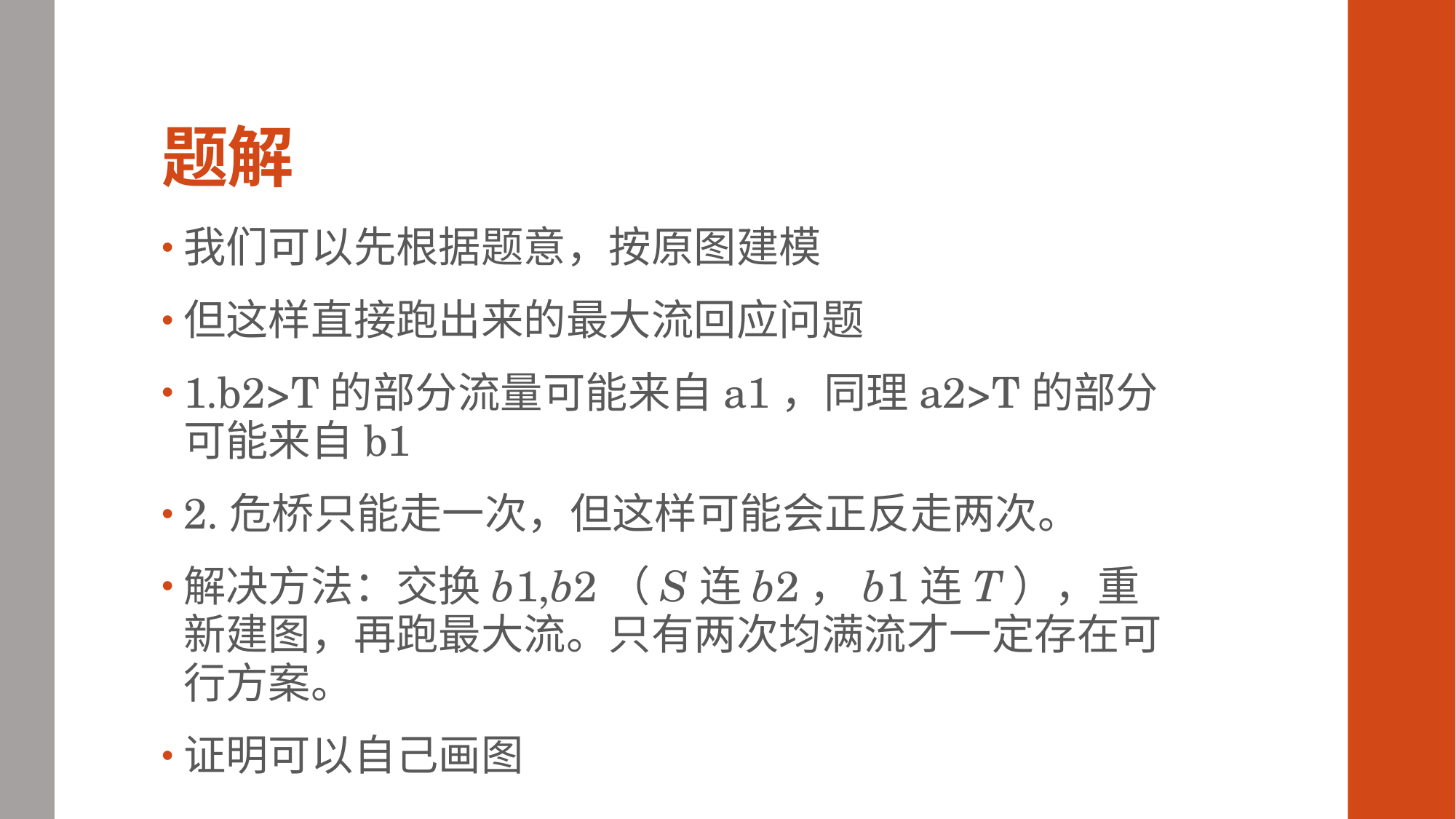

# 题解
我们可以先根据题意，按原图建模
但这样直接跑出来的最大流回应问题
1.b2>T的部分流量可能来自a1，同理a2>T的部分可能来自b1
2.危桥只能走一次，但这样可能会正反走两次。
解决方法：交换b1​,b2​（S连b2，b1​连T），重新建图，再跑最大流。只有两次均满流才一定存在可行方案。
证明可以自己画图